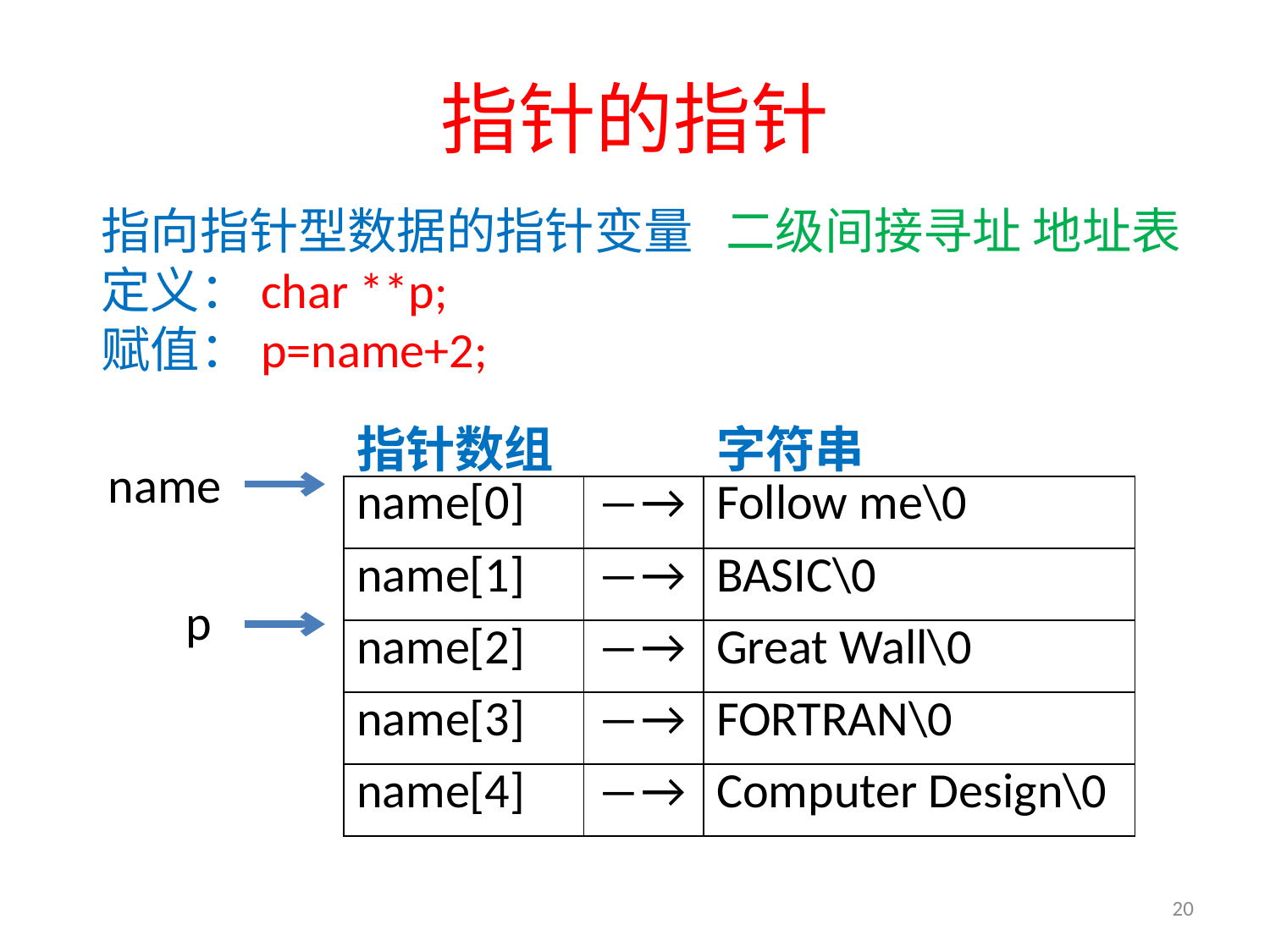

# 指针的指针
指向指针型数据的指针变量   二级间接寻址 地址表
定义：char **p;
赋值：p=name+2;
| 指针数组 |  | 字符串 |
| --- | --- | --- |
| name[0] | ―→ | Follow me\0 |
| name[1] | ―→ | BASIC\0 |
| name[2] | ―→ | Great Wall\0 |
| name[3] | ―→ | FORTRAN\0 |
| name[4] | ―→ | Computer Design\0 |
name
p
20